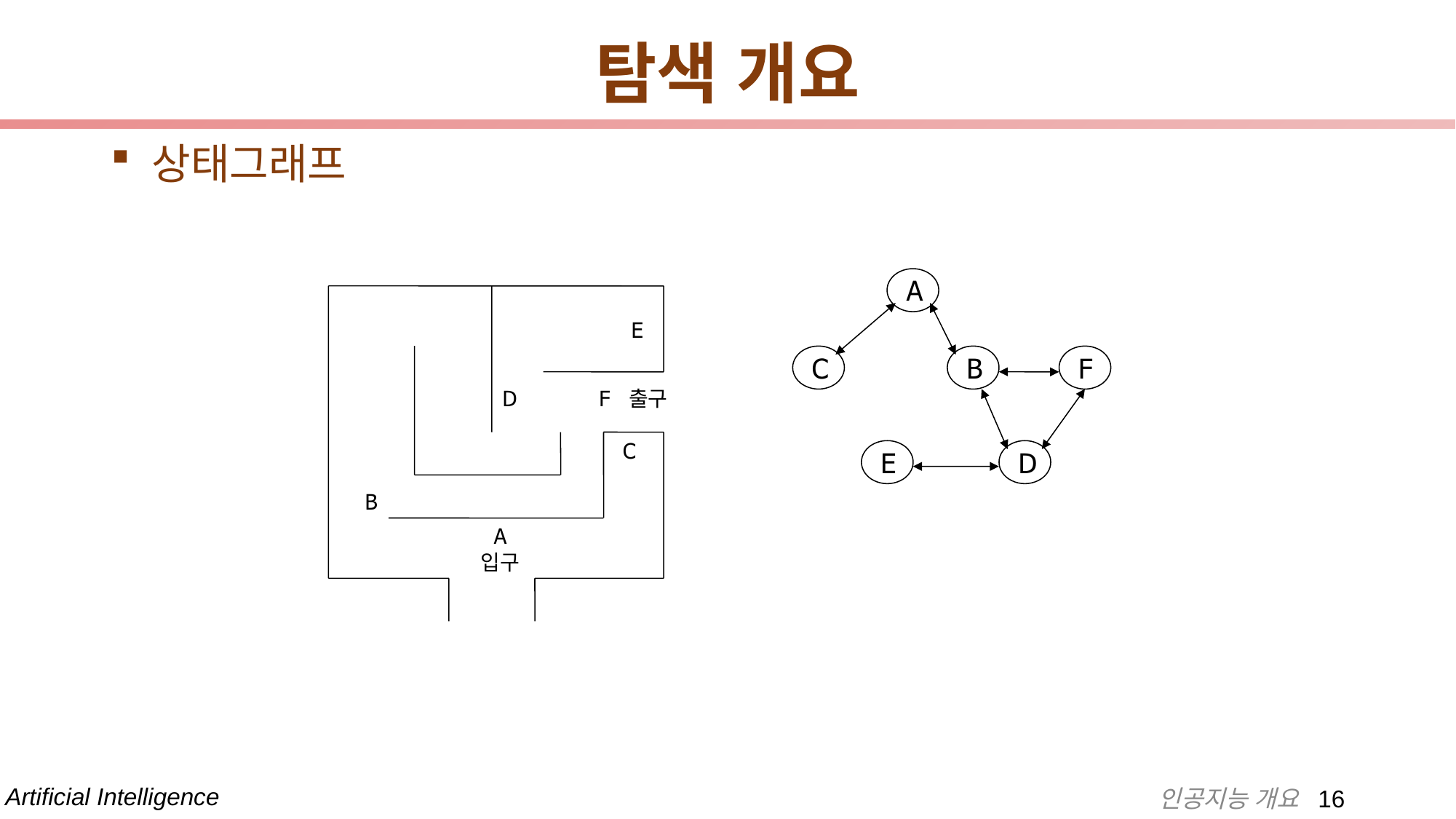

# 탐색 개요
상태그래프

A

E

C

B

F

D

F  출구

C

E

D

B

A
입구